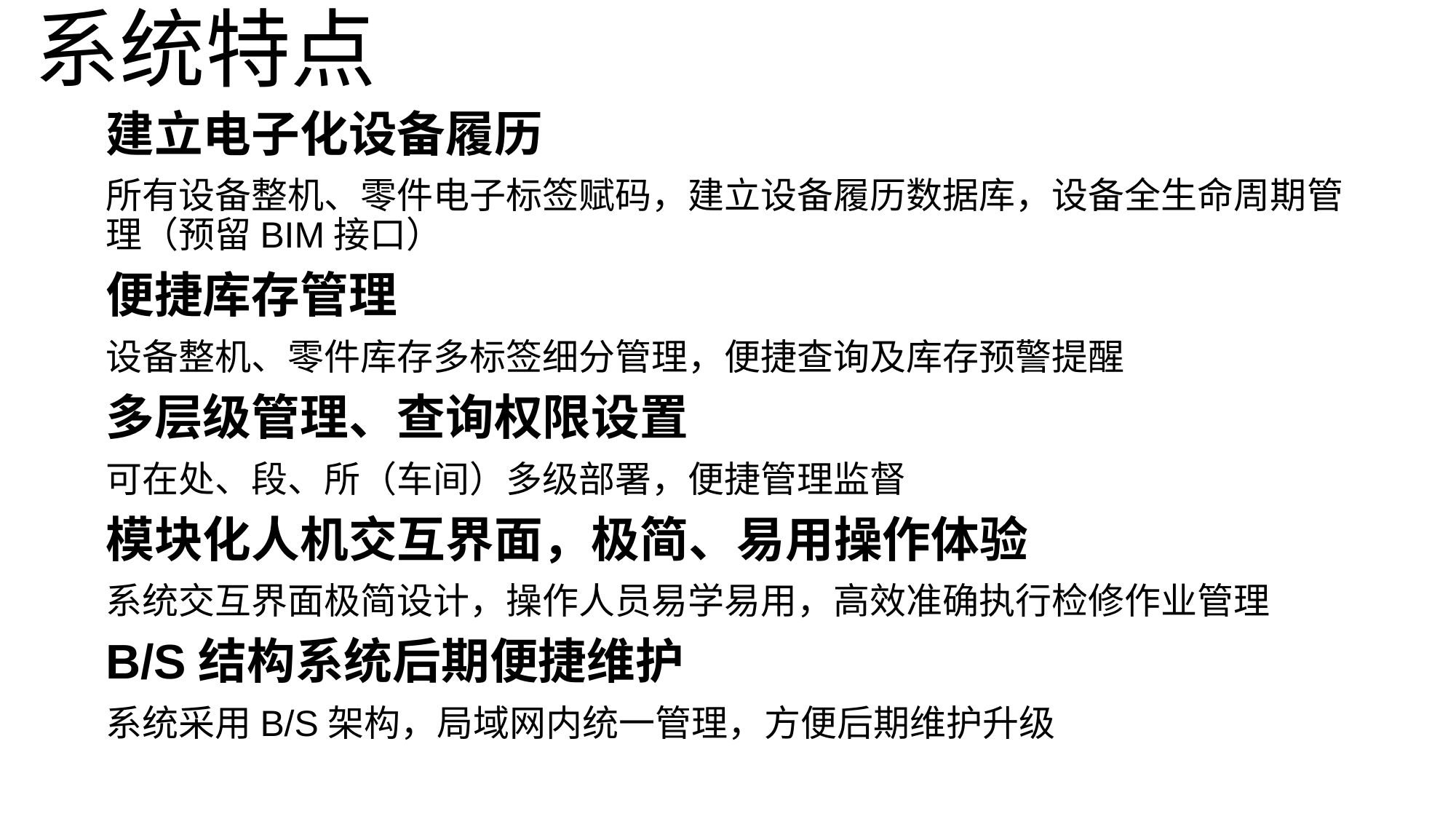

# 系统特点
建立电子化设备履历
所有设备整机、零件电子标签赋码，建立设备履历数据库，设备全生命周期管理（预留BIM接口）
便捷库存管理
设备整机、零件库存多标签细分管理，便捷查询及库存预警提醒
多层级管理、查询权限设置
可在处、段、所（车间）多级部署，便捷管理监督
模块化人机交互界面，极简、易用操作体验
系统交互界面极简设计，操作人员易学易用，高效准确执行检修作业管理
B/S结构系统后期便捷维护
系统采用B/S架构，局域网内统一管理，方便后期维护升级